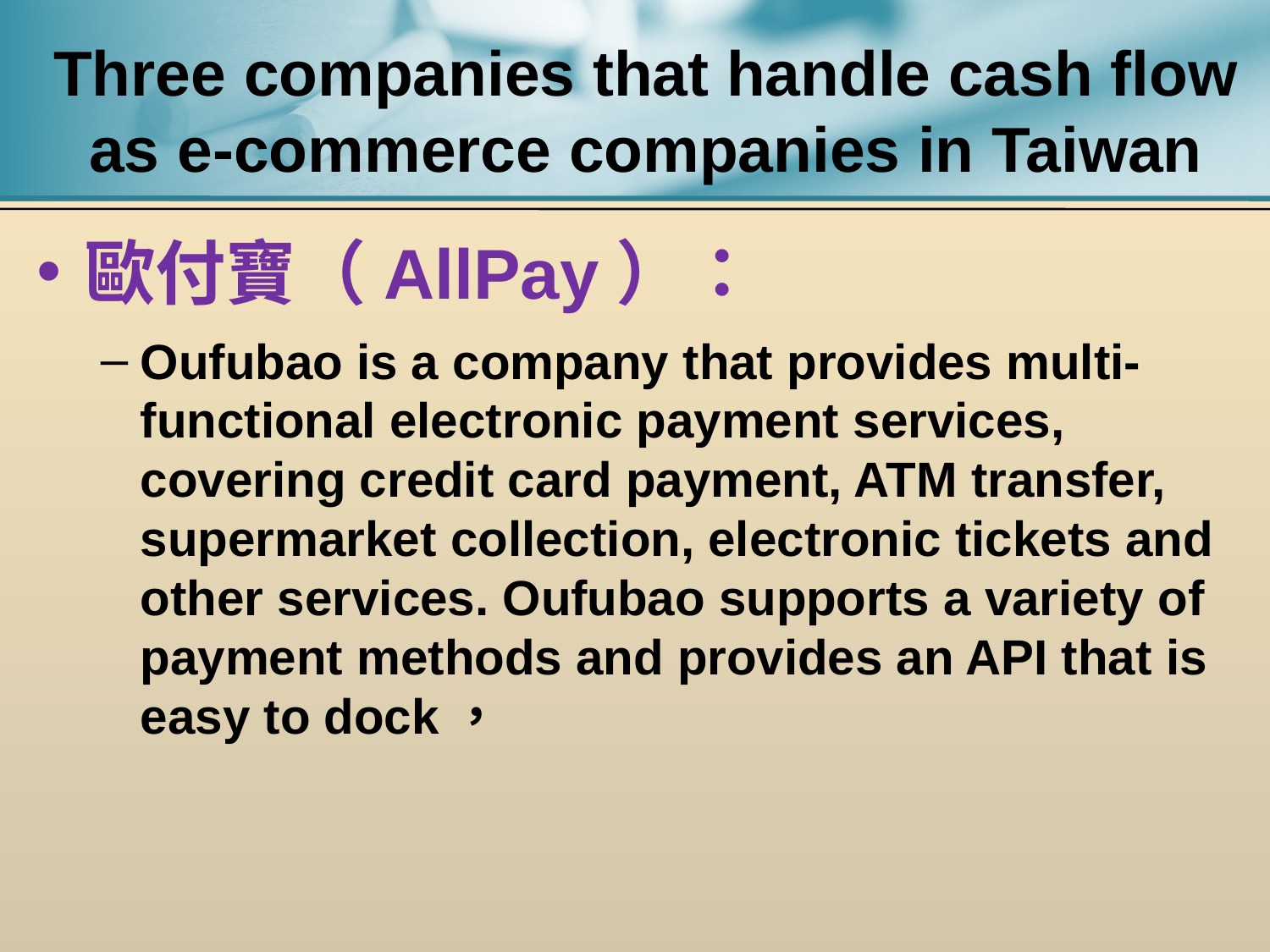

# Three companies that handle cash flow as e-commerce companies in Taiwan
歐付寶（AllPay）：
Oufubao is a company that provides multi-functional electronic payment services, covering credit card payment, ATM transfer, supermarket collection, electronic tickets and other services. Oufubao supports a variety of payment methods and provides an API that is easy to dock，